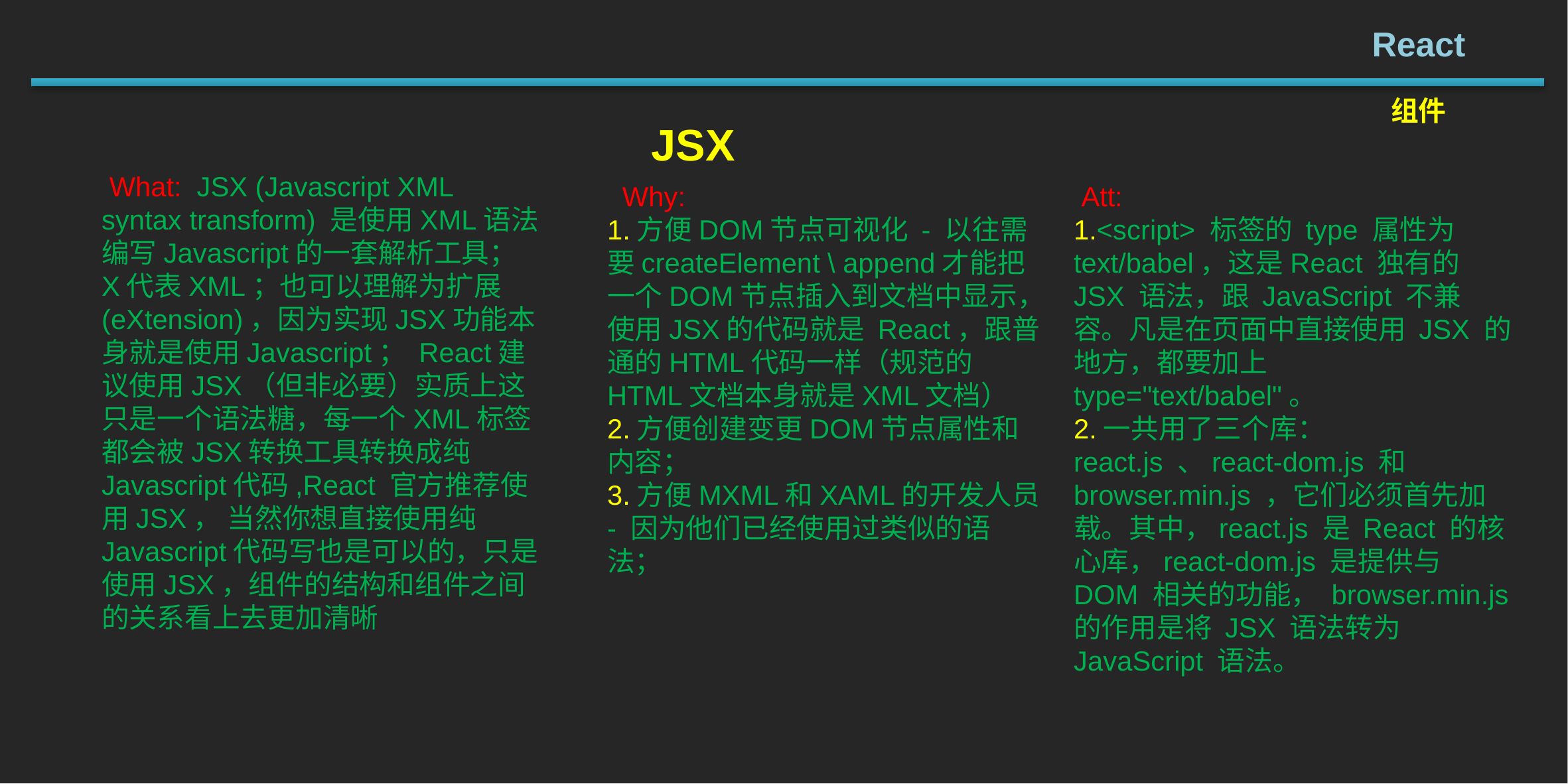

# React

组件
JSX
 What:  JSX (Javascript XML syntax transform) 是使用XML语法编写Javascript的一套解析工具； X代表XML；也可以理解为扩展(eXtension)，因为实现JSX功能本身就是使用Javascript； React建议使用JSX（但非必要）实质上这只是一个语法糖，每一个XML标签都会被JSX转换工具转换成纯Javascript代码,React 官方推荐使用JSX， 当然你想直接使用纯Javascript代码写也是可以的，只是使用JSX，组件的结构和组件之间的关系看上去更加清晰
  Why:
1.方便DOM节点可视化 - 以往需要createElement \ append才能把一个DOM节点插入到文档中显示，使用JSX的代码就是 React，跟普通的HTML代码一样（规范的HTML文档本身就是XML文档）
2.方便创建变更DOM节点属性和内容；
3.方便MXML和XAML的开发人员 - 因为他们已经使用过类似的语法；

 Att:
1.<script> 标签的 type 属性为 text/babel，这是React 独有的 JSX 语法，跟 JavaScript 不兼容。凡是在页面中直接使用 JSX 的地方，都要加上 type="text/babel"。
2.一共用了三个库： react.js 、react-dom.js 和 browser.min.js ，它们必须首先加载。其中，react.js 是 React 的核心库，react-dom.js 是提供与 DOM 相关的功能， browser.min.js的作用是将 JSX 语法转为 JavaScript 语法。